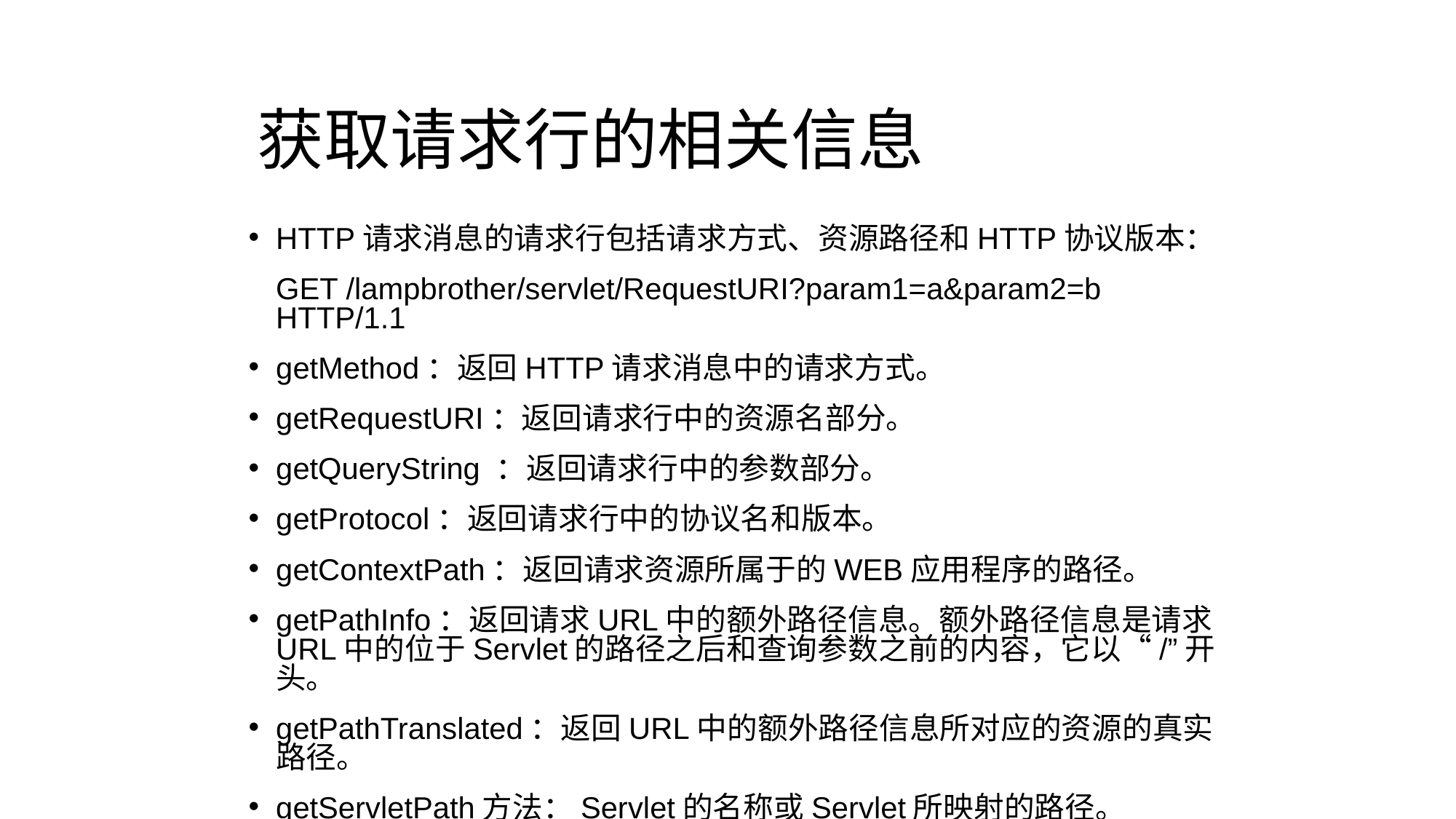

# 获取请求行的相关信息
HTTP请求消息的请求行包括请求方式、资源路径和HTTP协议版本：
	GET /lampbrother/servlet/RequestURI?param1=a&param2=b HTTP/1.1
getMethod：返回HTTP请求消息中的请求方式。
getRequestURI：返回请求行中的资源名部分。
getQueryString ：返回请求行中的参数部分。
getProtocol：返回请求行中的协议名和版本。
getContextPath：返回请求资源所属于的WEB应用程序的路径。
getPathInfo：返回请求URL中的额外路径信息。额外路径信息是请求URL中的位于Servlet的路径之后和查询参数之前的内容，它以“/”开头。
getPathTranslated：返回URL中的额外路径信息所对应的资源的真实路径。
getServletPath方法：Servlet的名称或Servlet所映射的路径。